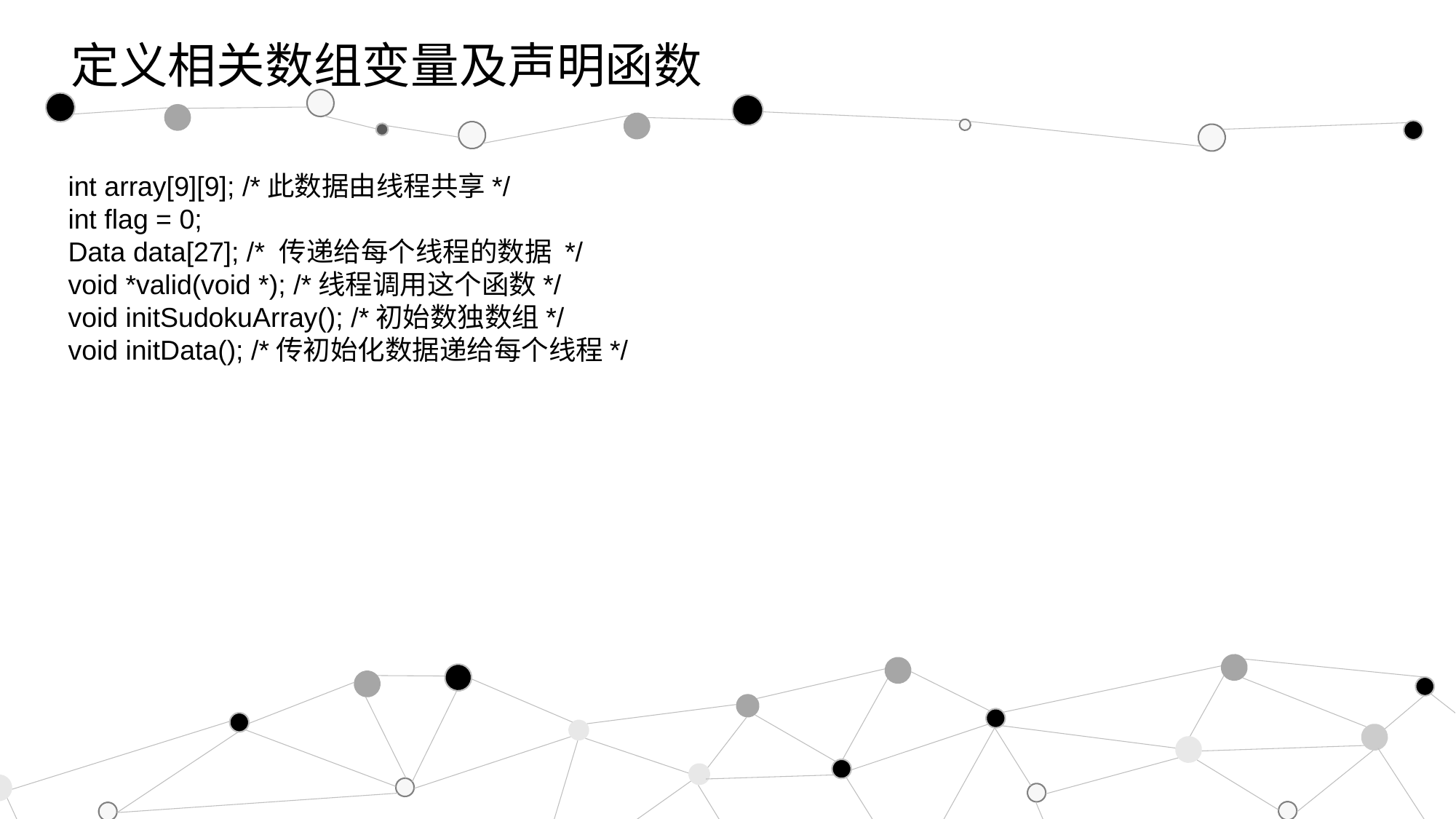

定义相关数组变量及声明函数

int array[9][9]; /*此数据由线程共享*/
int flag = 0;
Data data[27]; /* 传递给每个线程的数据 */
void *valid(void *); /*线程调用这个函数*/
void initSudokuArray(); /*初始数独数组*/
void initData(); /*传初始化数据递给每个线程*/